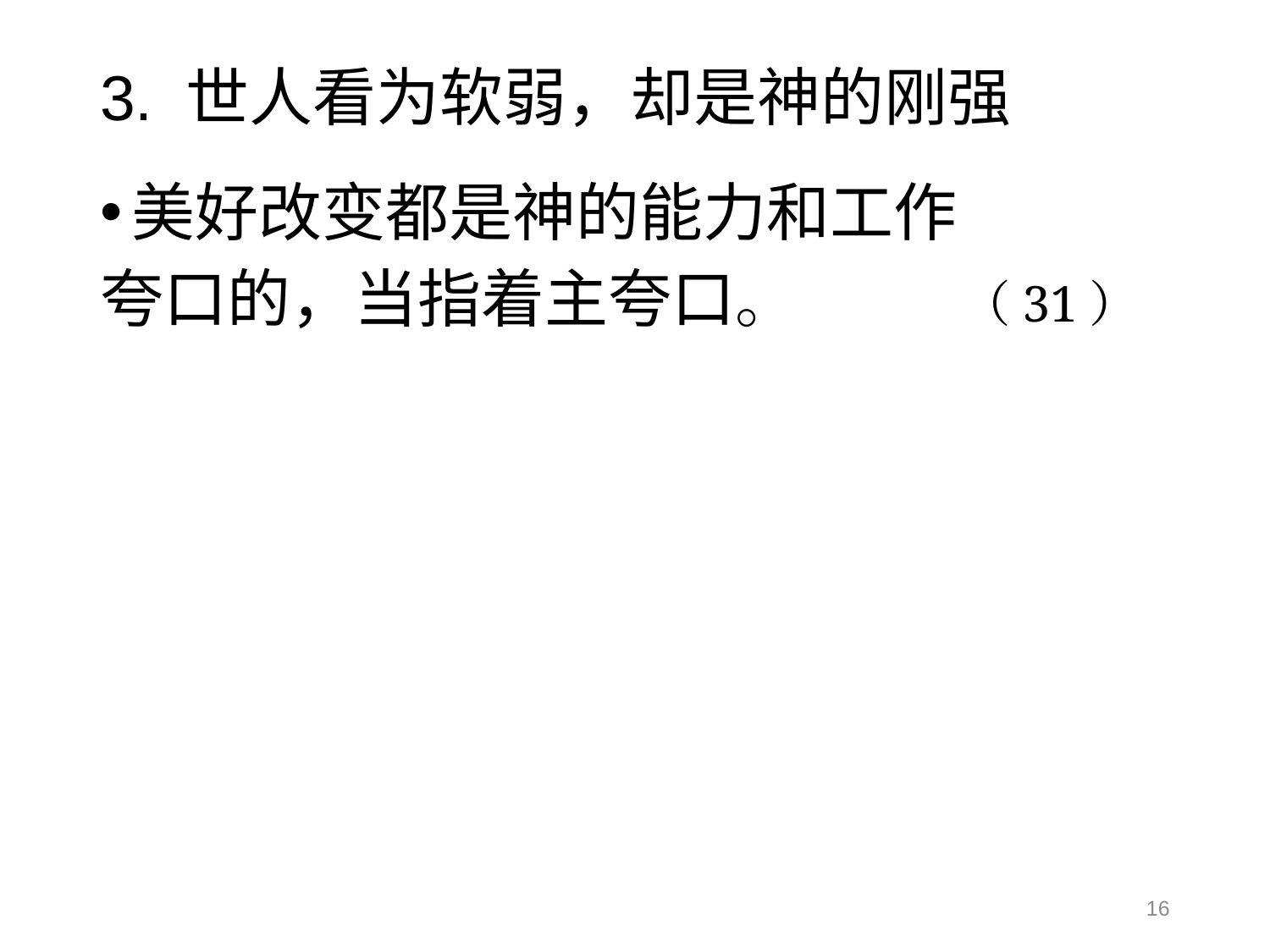

# 3. 世人看为软弱，却是神的刚强
美好改变都是神的能力和工作
夸口的，当指着主夸口。          （31）
16